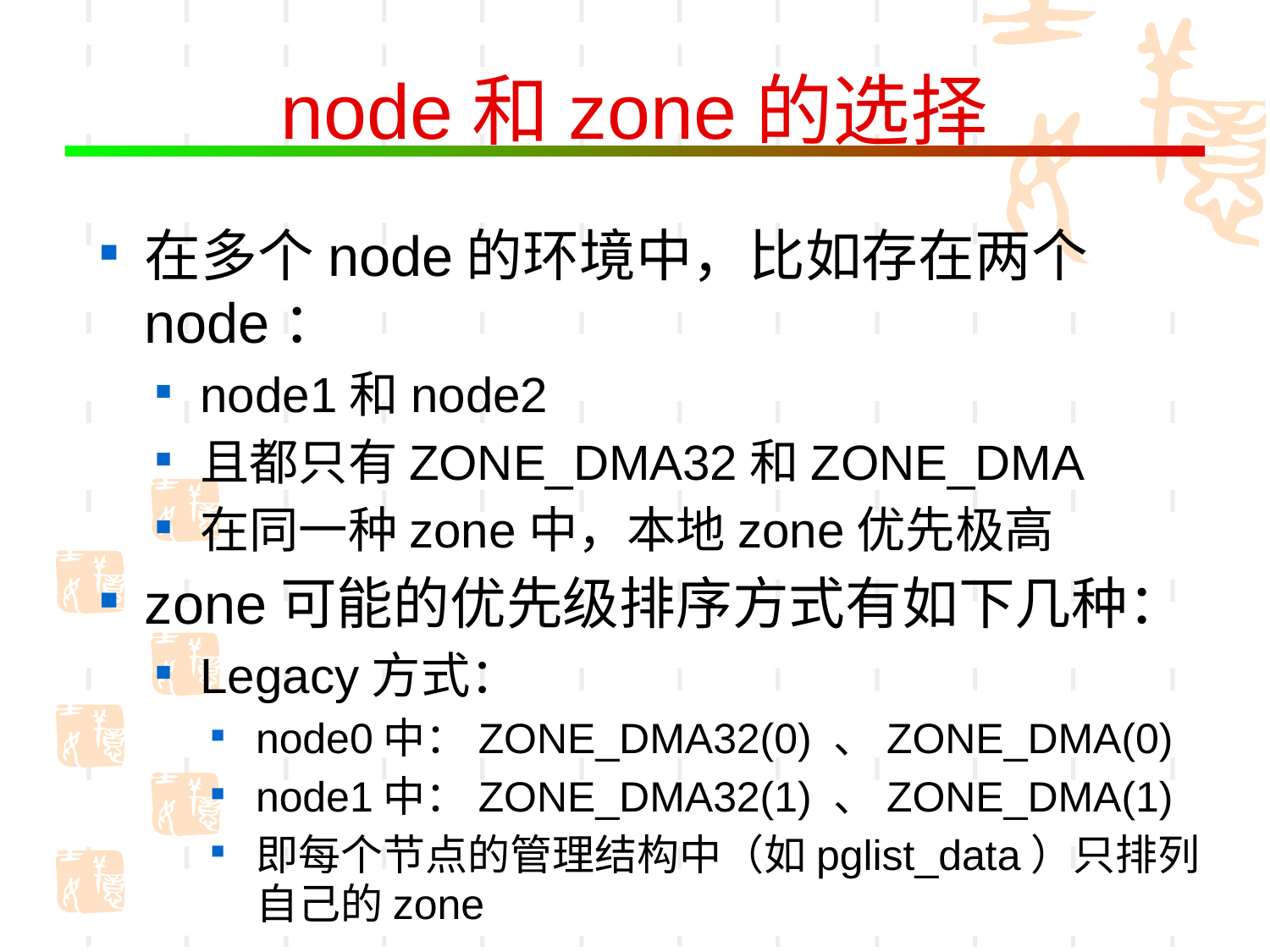

# node和zone的选择
在多个node的环境中，比如存在两个node：
node1和node2
且都只有ZONE_DMA32和ZONE_DMA
在同一种zone中，本地zone优先极高
zone可能的优先级排序方式有如下几种：
Legacy方式：
node0中：ZONE_DMA32(0) 、ZONE_DMA(0)
node1中：ZONE_DMA32(1) 、ZONE_DMA(1)
即每个节点的管理结构中（如pglist_data）只排列自己的zone